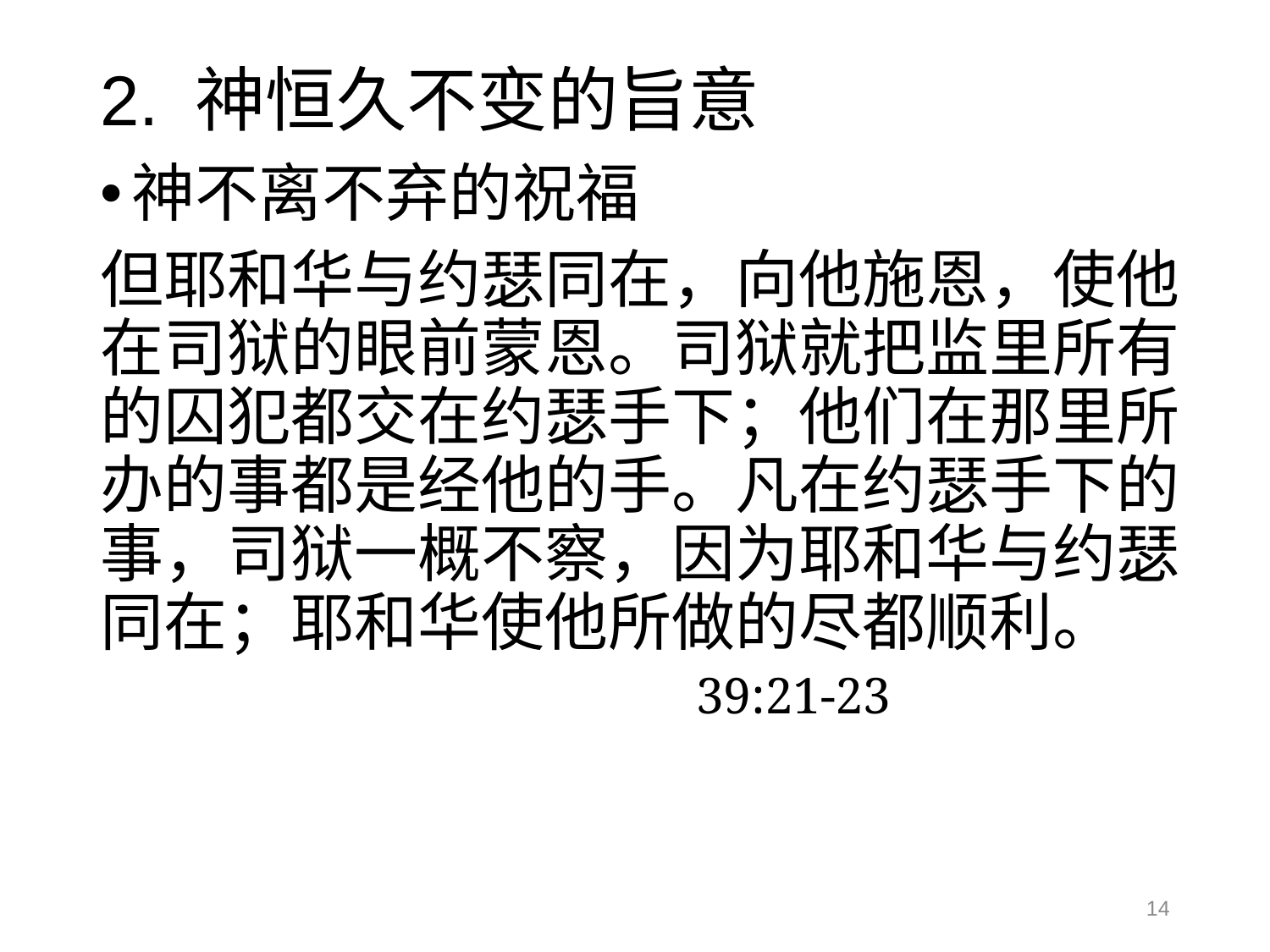

# 2. 神恒久不变的旨意
神不离不弃的祝福
但耶和华与约瑟同在，向他施恩，使他在司狱的眼前蒙恩。司狱就把监里所有的囚犯都交在约瑟手下；他们在那里所办的事都是经他的手。凡在约瑟手下的事，司狱一概不察，因为耶和华与约瑟同在；耶和华使他所做的尽都顺利。 	                                39:21-23
14